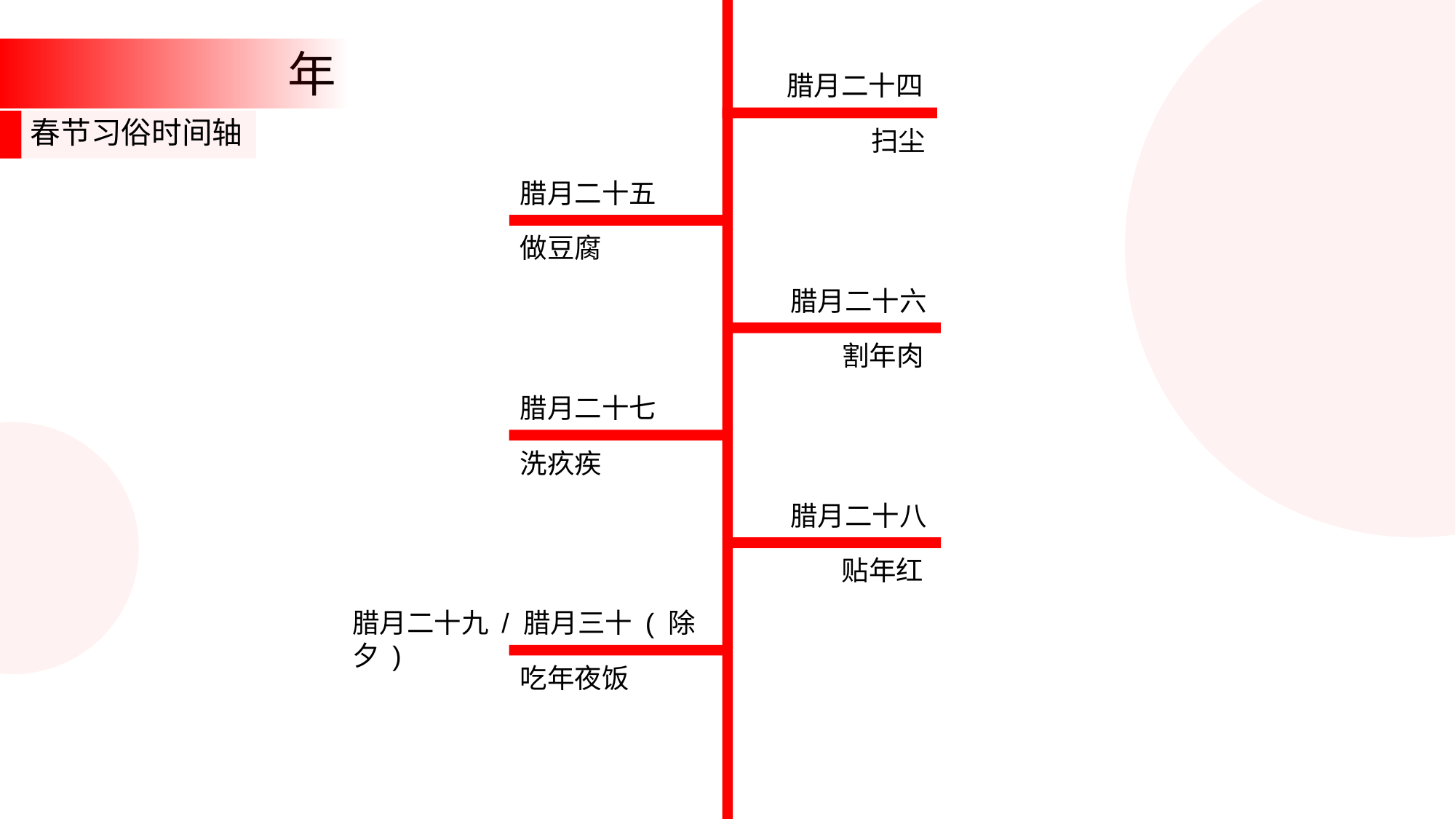

年

春节习俗时间轴

腊月二十四

扫尘
腊月二十五

做豆腐
腊月二十六

割年肉
腊月二十七

洗疚疾

腊月二十八

贴年红
腊月二十九 / 腊月三十 ( 除夕 )

吃年夜饭